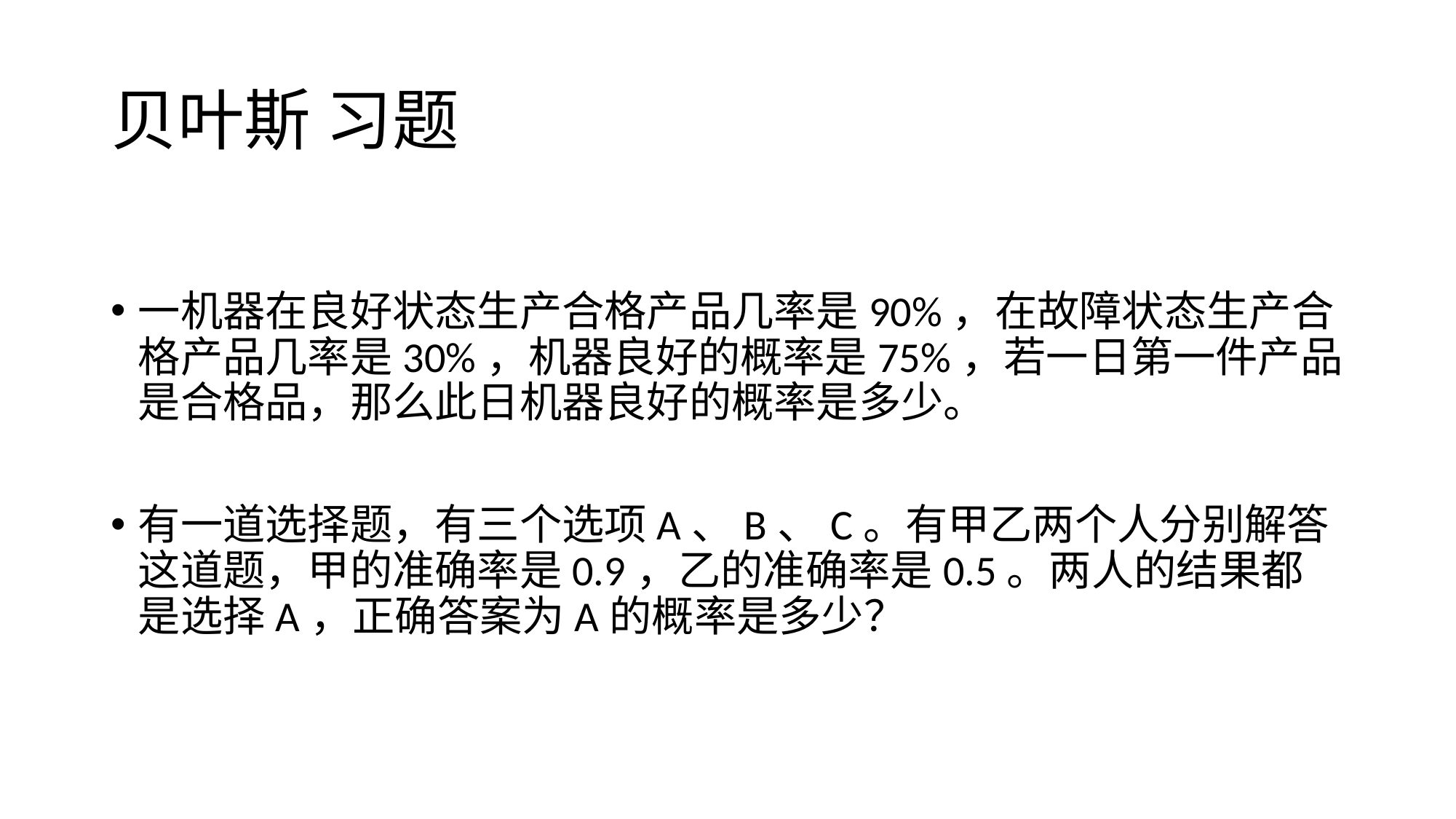

# 贝叶斯 习题

一机器在良好状态生产合格产品几率是90%，在故障状态生产合格产品几率是30%，机器良好的概率是75%，若一日第一件产品是合格品，那么此日机器良好的概率是多少。

有一道选择题，有三个选项A、B、C。有甲乙两个人分别解答这道题，甲的准确率是0.9，乙的准确率是0.5。两人的结果都是选择A，正确答案为A的概率是多少？